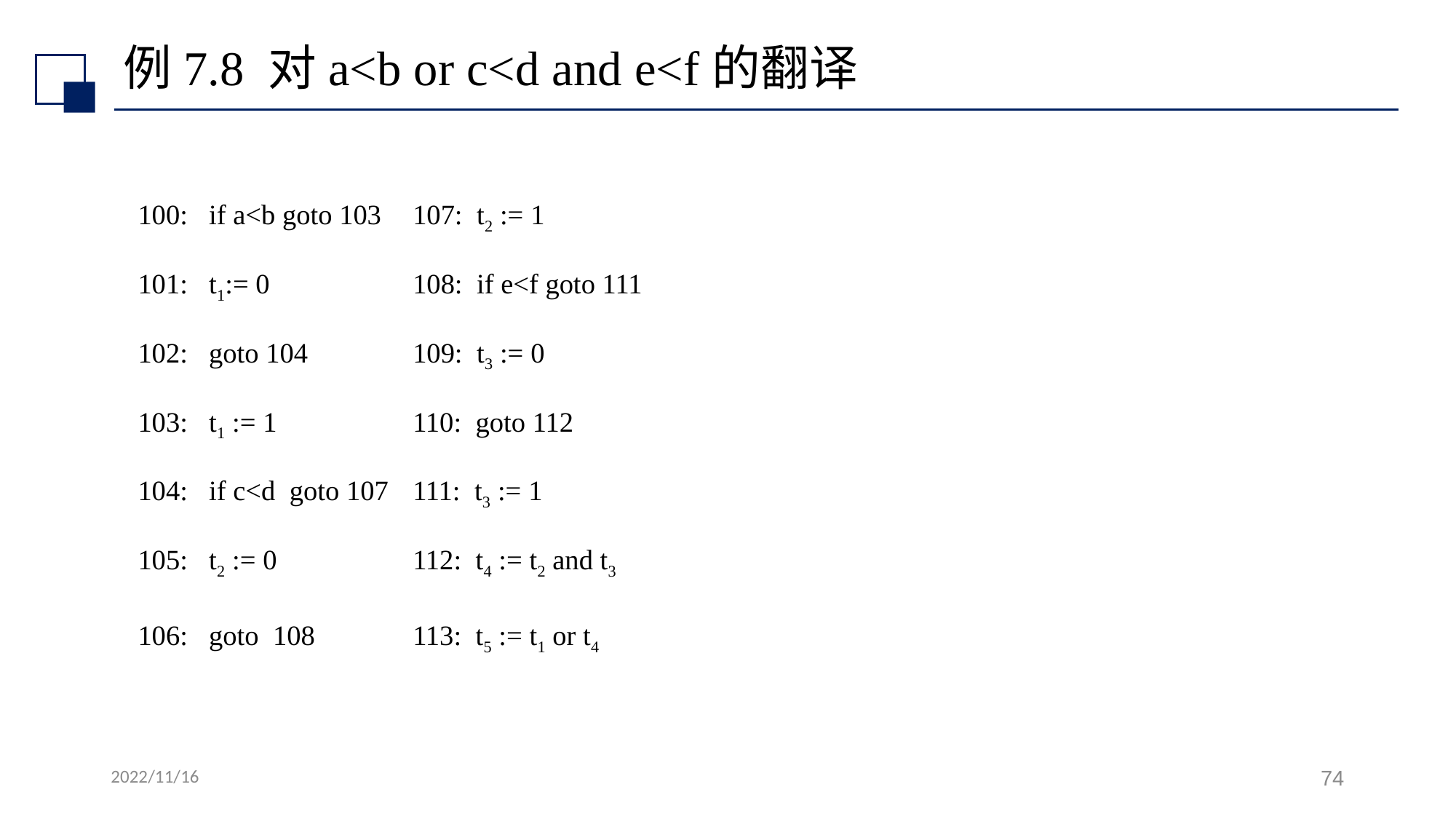

# 例7.8 对a<b or c<d and e<f的翻译
100:   if a<b goto 103   		107:  t2 := 1
101:   t1:= 0           		108:  if e<f goto 111
102:   goto 104       		109:  t3 := 0
103:   t1 := 1           		110:  goto 112
104:   if c<d  goto 107   		111:  t3 := 1
105:   t2 := 0           		112:  t4 := t2 and t3
106:   goto  108        		113:  t5 := t1 or t4
2022/11/16
74